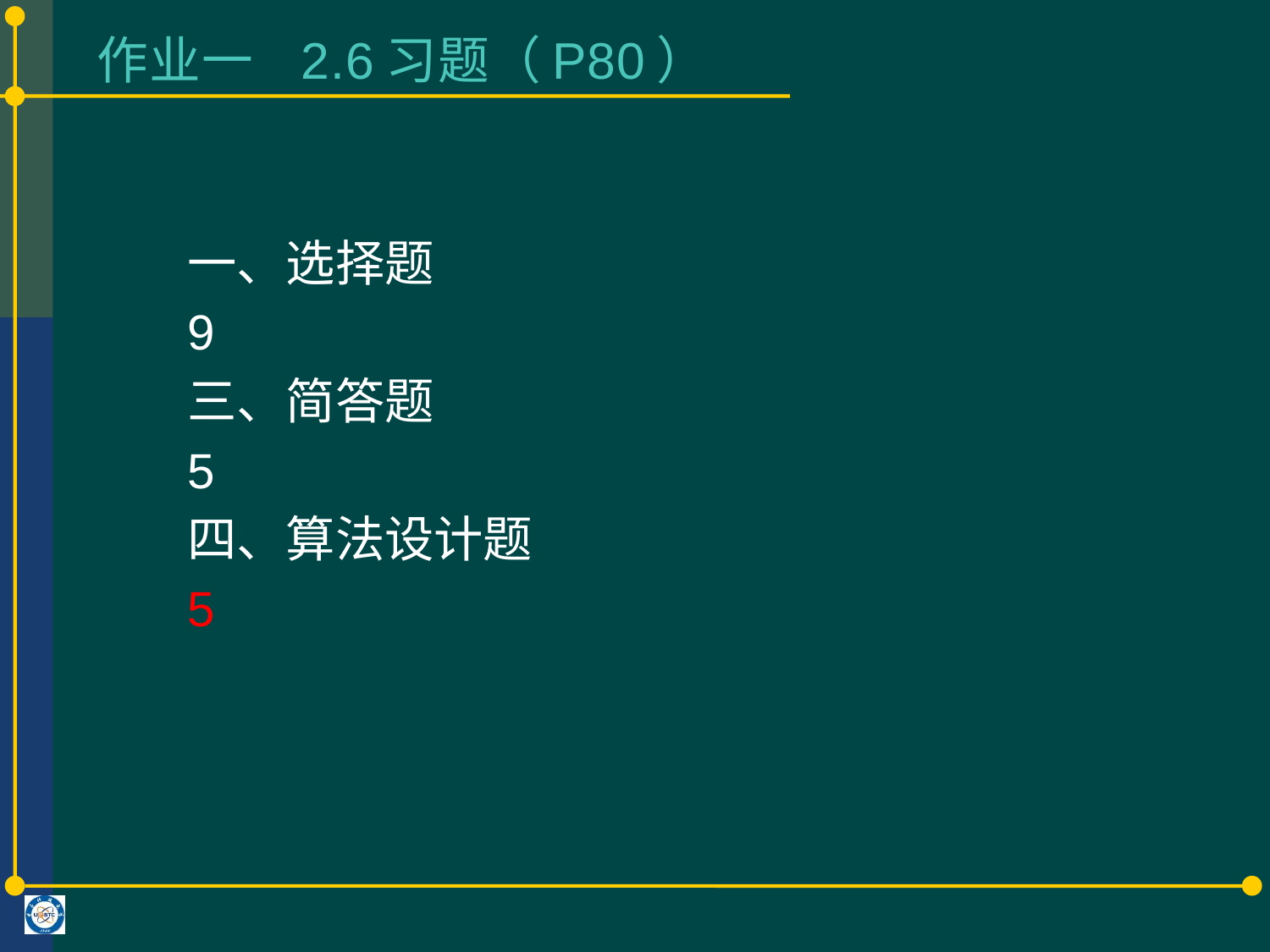

# 作业一   2.6习题（P80）

一、选择题
9
三、简答题
5
四、算法设计题
5